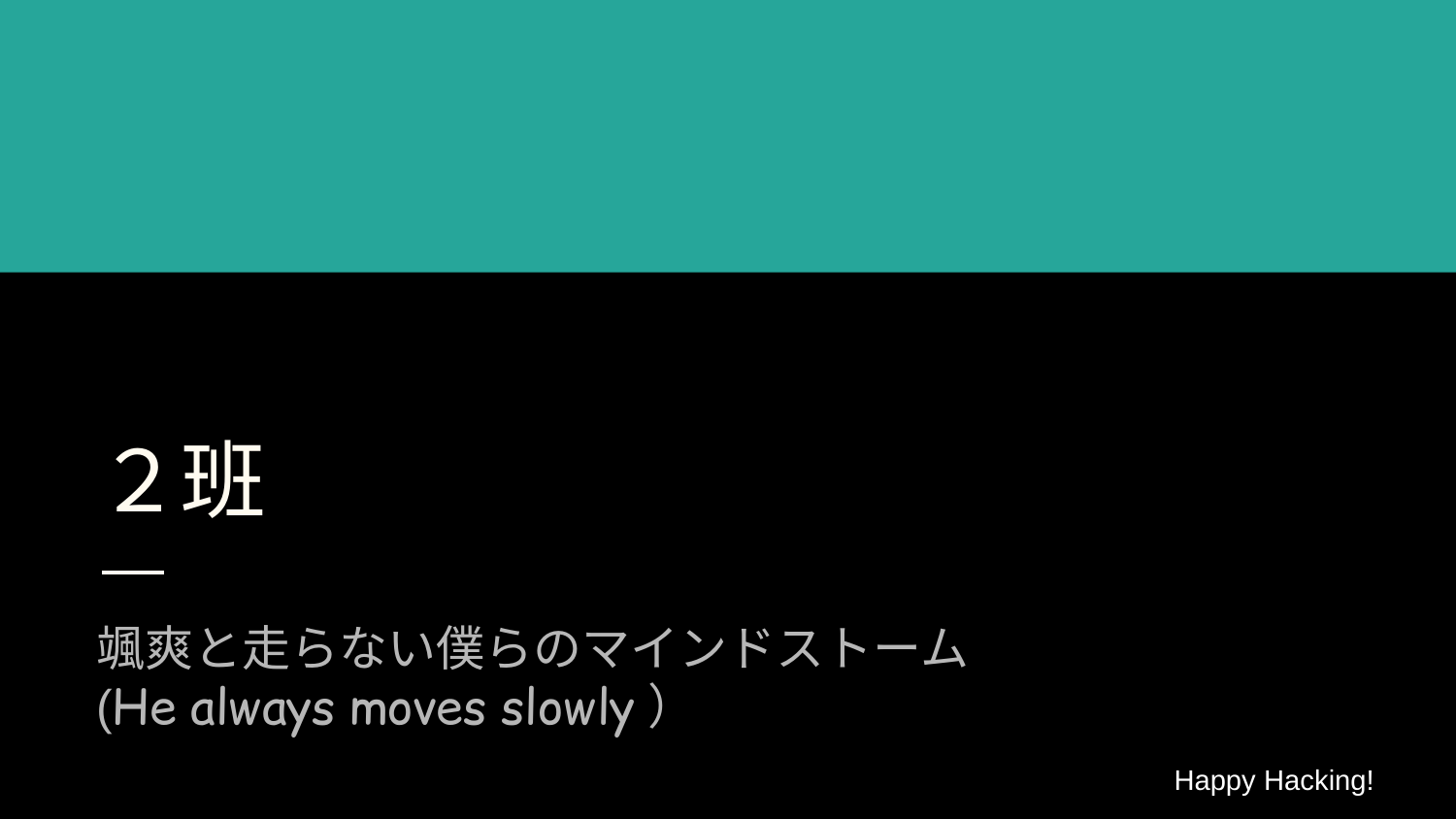

# ２班
颯爽と走らない僕らのマインドストーム
(He always moves slowly）
Happy Hacking!